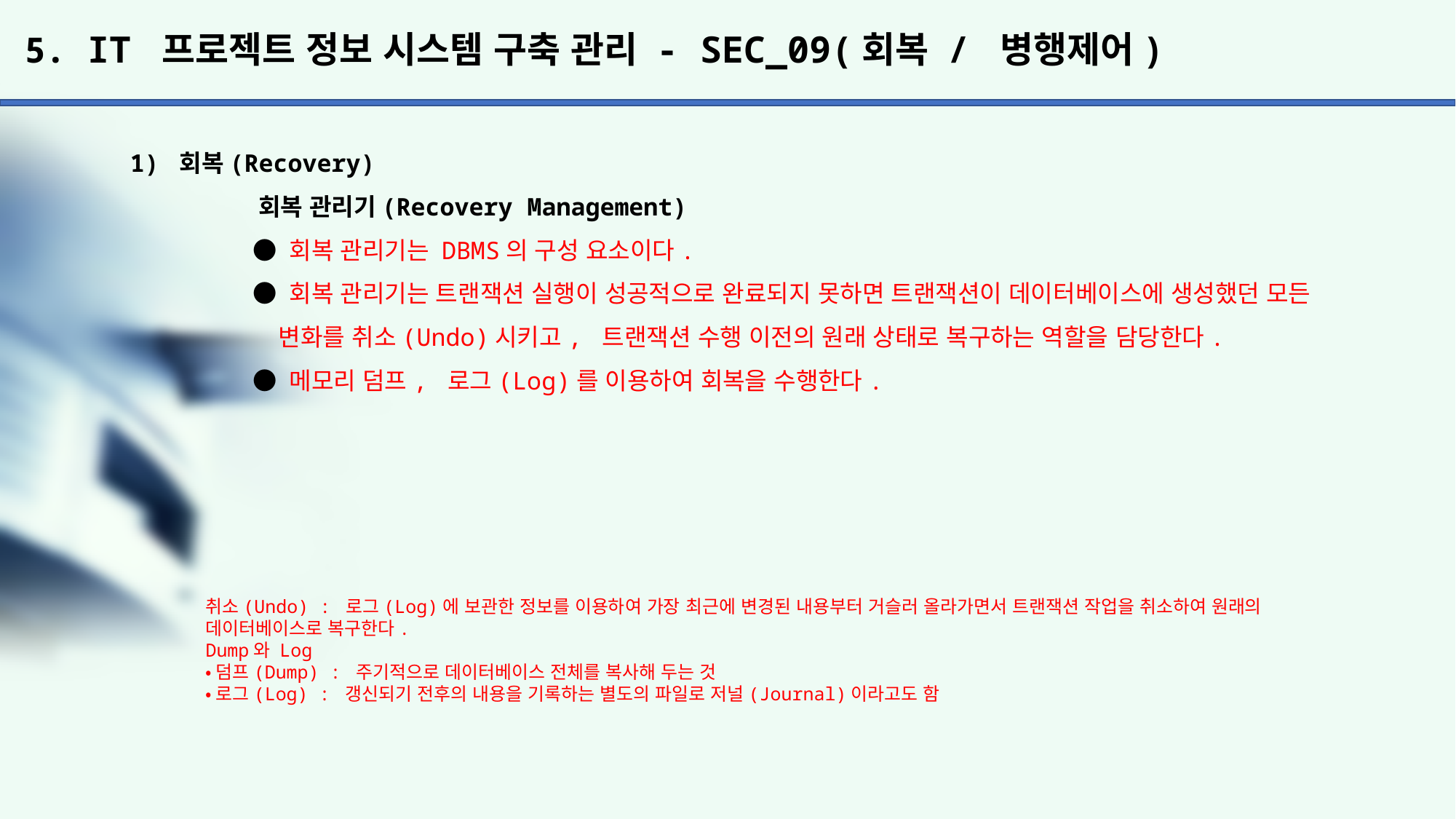

# 5. IT 프로젝트 정보 시스템 구축 관리 - SEC_09(회복 / 병행제어)
1) 회복(Recovery)
	  회복 관리기(Recovery Management)
	  ● 회복 관리기는 DBMS의 구성 요소이다.
	  ● 회복 관리기는 트랜잭션 실행이 성공적으로 완료되지 못하면 트랜잭션이 데이터베이스에 생성했던 모든
	     변화를 취소(Undo)시키고, 트랜잭션 수행 이전의 원래 상태로 복구하는 역할을 담당한다.
	  ● 메모리 덤프, 로그(Log)를 이용하여 회복을 수행한다.
취소(Undo) : 로그(Log)에 보관한 정보를 이용하여 가장 최근에 변경된 내용부터 거슬러 올라가면서 트랜잭션 작업을 취소하여 원래의 데이터베이스로 복구한다.
Dump와 Log
•덤프(Dump) : 주기적으로 데이터베이스 전체를 복사해 두는 것
•로그(Log) : 갱신되기 전후의 내용을 기록하는 별도의 파일로 저널(Journal)이라고도 함